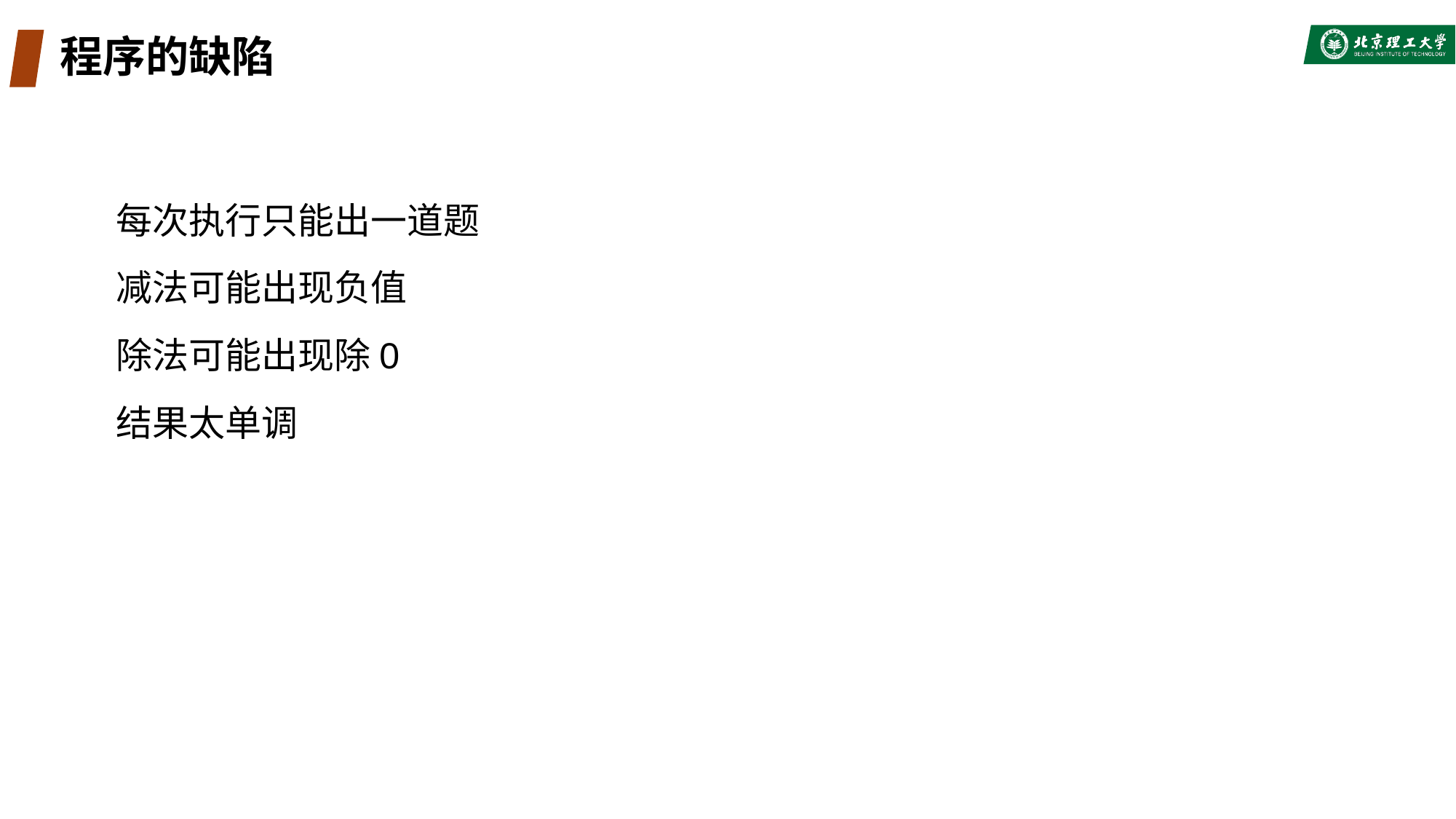

# 程序的缺陷
每次执行只能出一道题
减法可能出现负值
除法可能出现除0
结果太单调